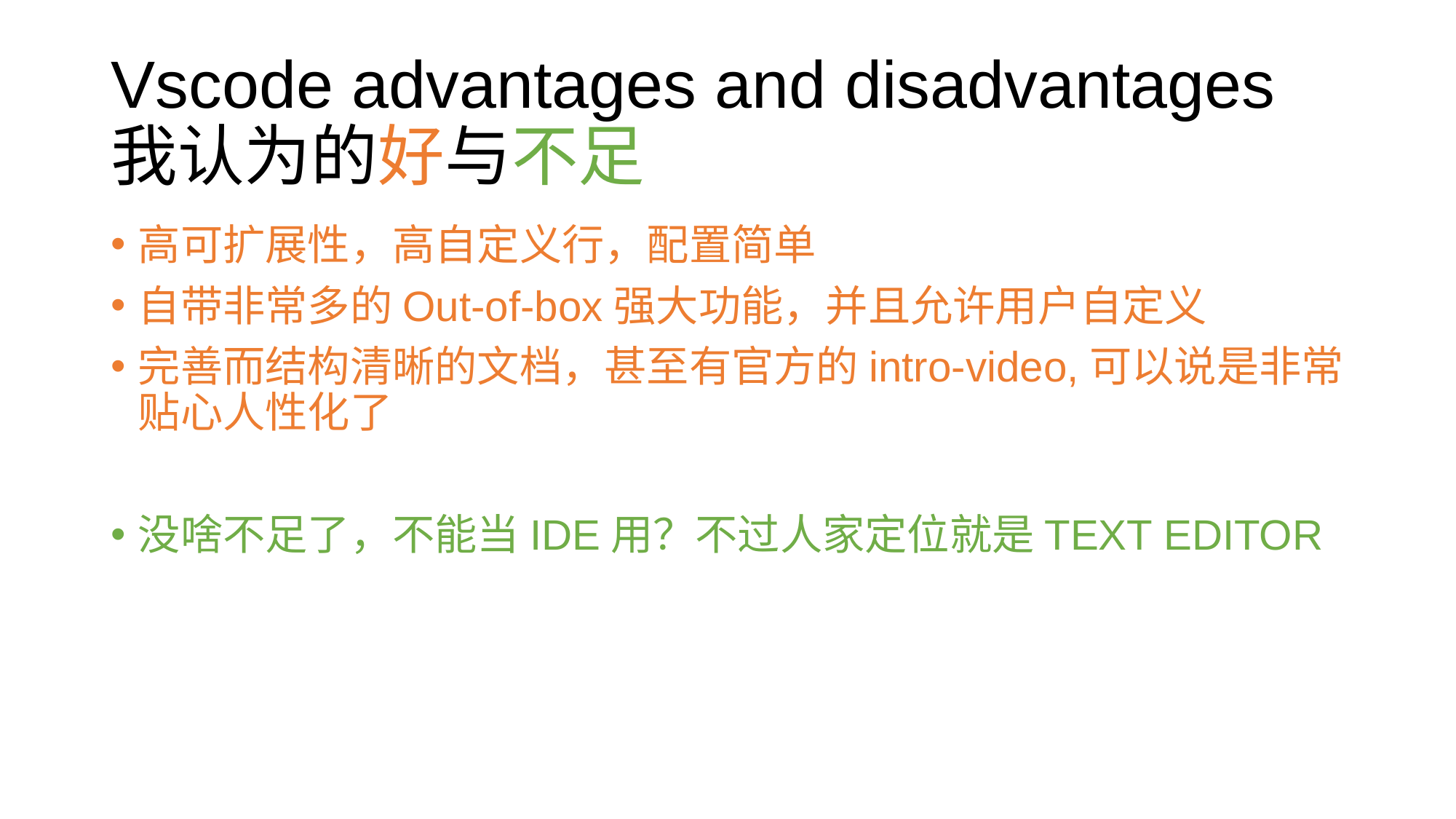

# Vscode advantages and disadvantages 我认为的好与不足
高可扩展性，高自定义行，配置简单
自带非常多的Out-of-box强大功能，并且允许用户自定义
完善而结构清晰的文档，甚至有官方的intro-video,可以说是非常贴心人性化了

没啥不足了，不能当IDE用？不过人家定位就是TEXT EDITOR